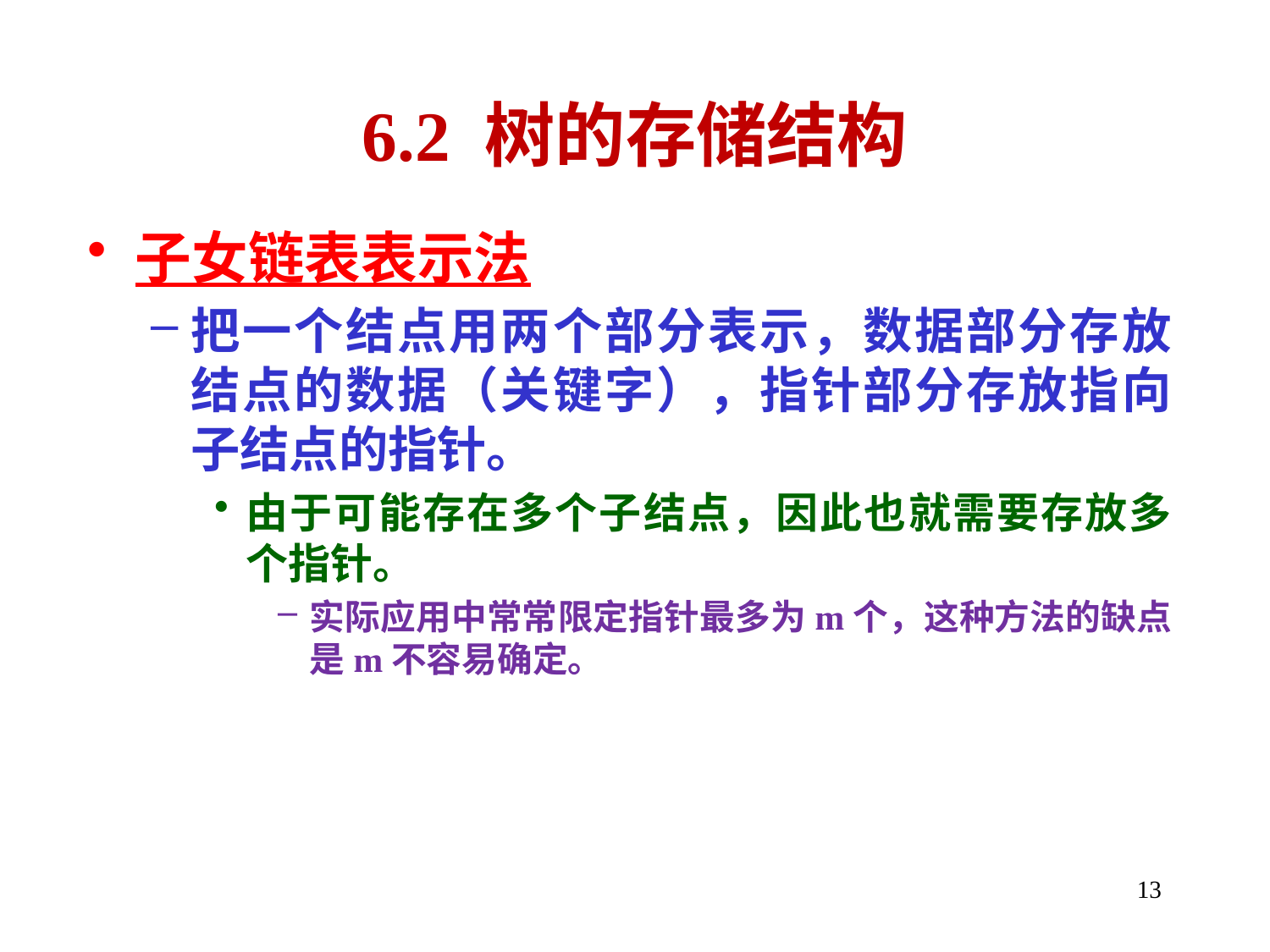

6.2 树的存储结构
子女链表表示法
把一个结点用两个部分表示，数据部分存放结点的数据（关键字），指针部分存放指向子结点的指针。
由于可能存在多个子结点，因此也就需要存放多个指针。
实际应用中常常限定指针最多为m个，这种方法的缺点是m不容易确定。

13